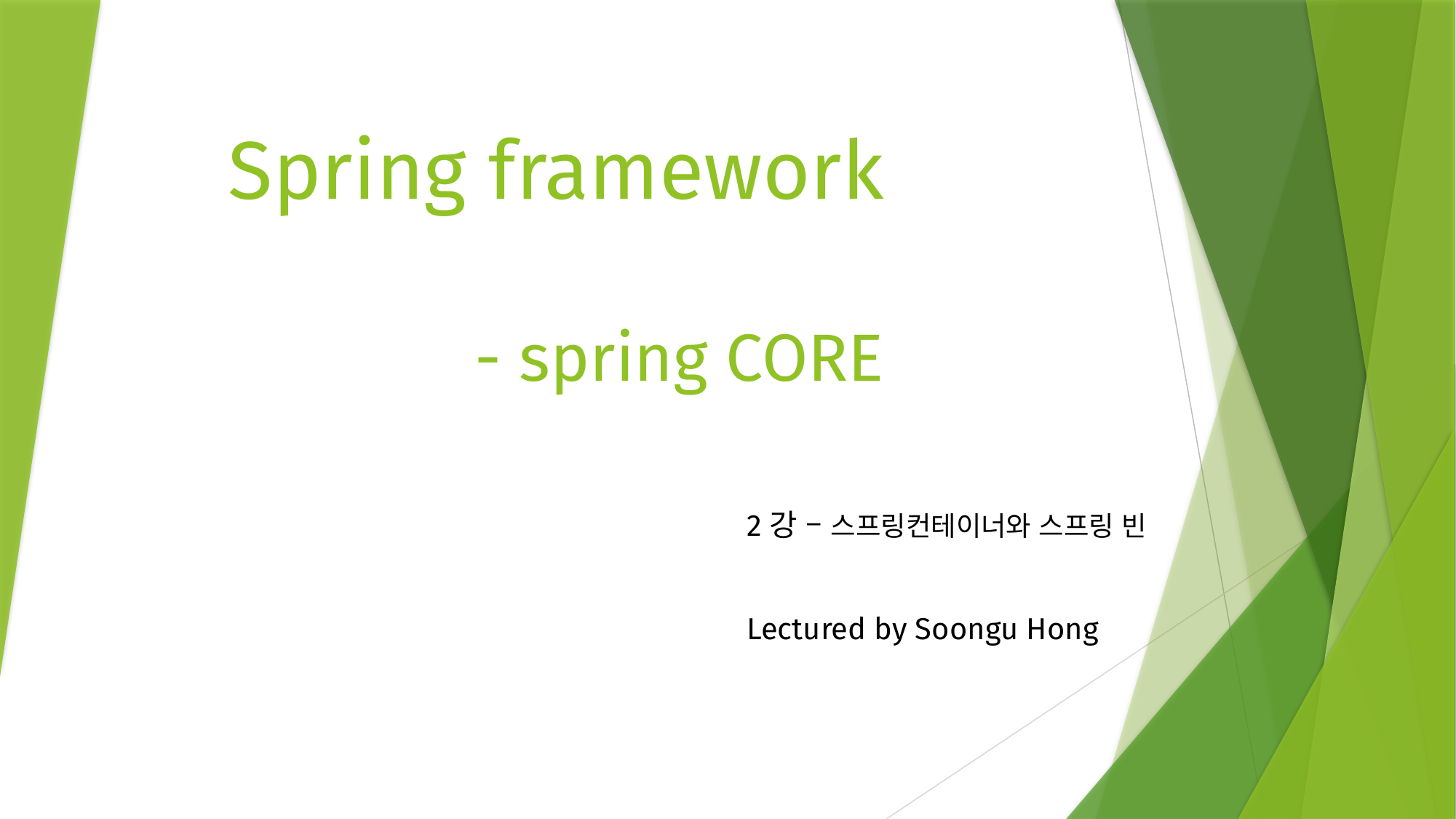

# Spring framework - spring CORE

2강 – 스프링컨테이너와 스프링 빈

Lectured by Soongu Hong